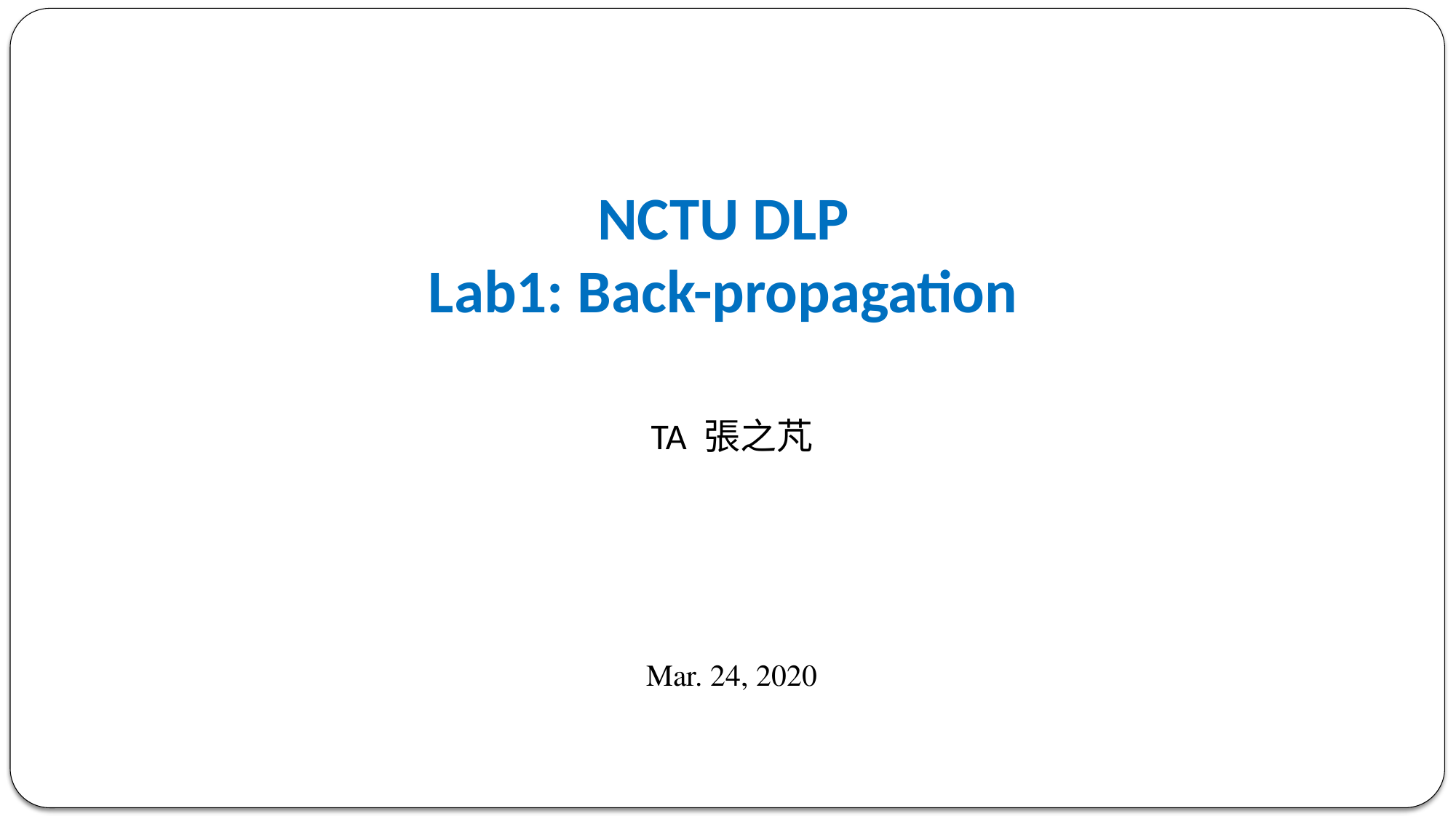

# NCTU DLP Lab1: Back-propagation
TA 張之芃
Mar. 24, 2020